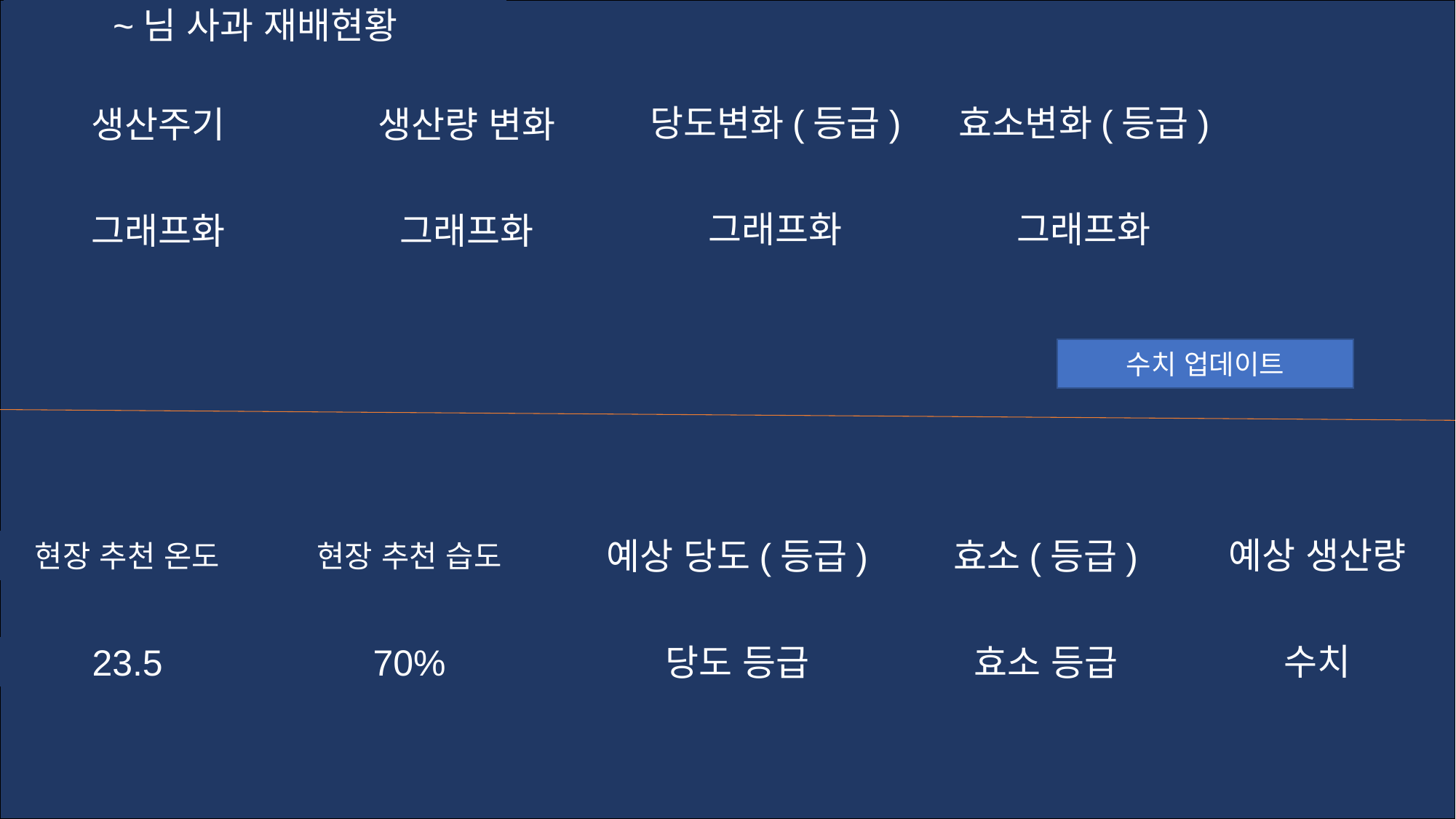

~님 사과 재배현황
당도변화(등급)
효소변화(등급)
생산주기
생산량 변화
그래프화
그래프화
그래프화
그래프화
수치 업데이트
예상 생산량
현장 추천 온도
현장 추천 습도
예상 당도(등급)
효소(등급)
수치
23.5
70%
당도 등급
효소 등급